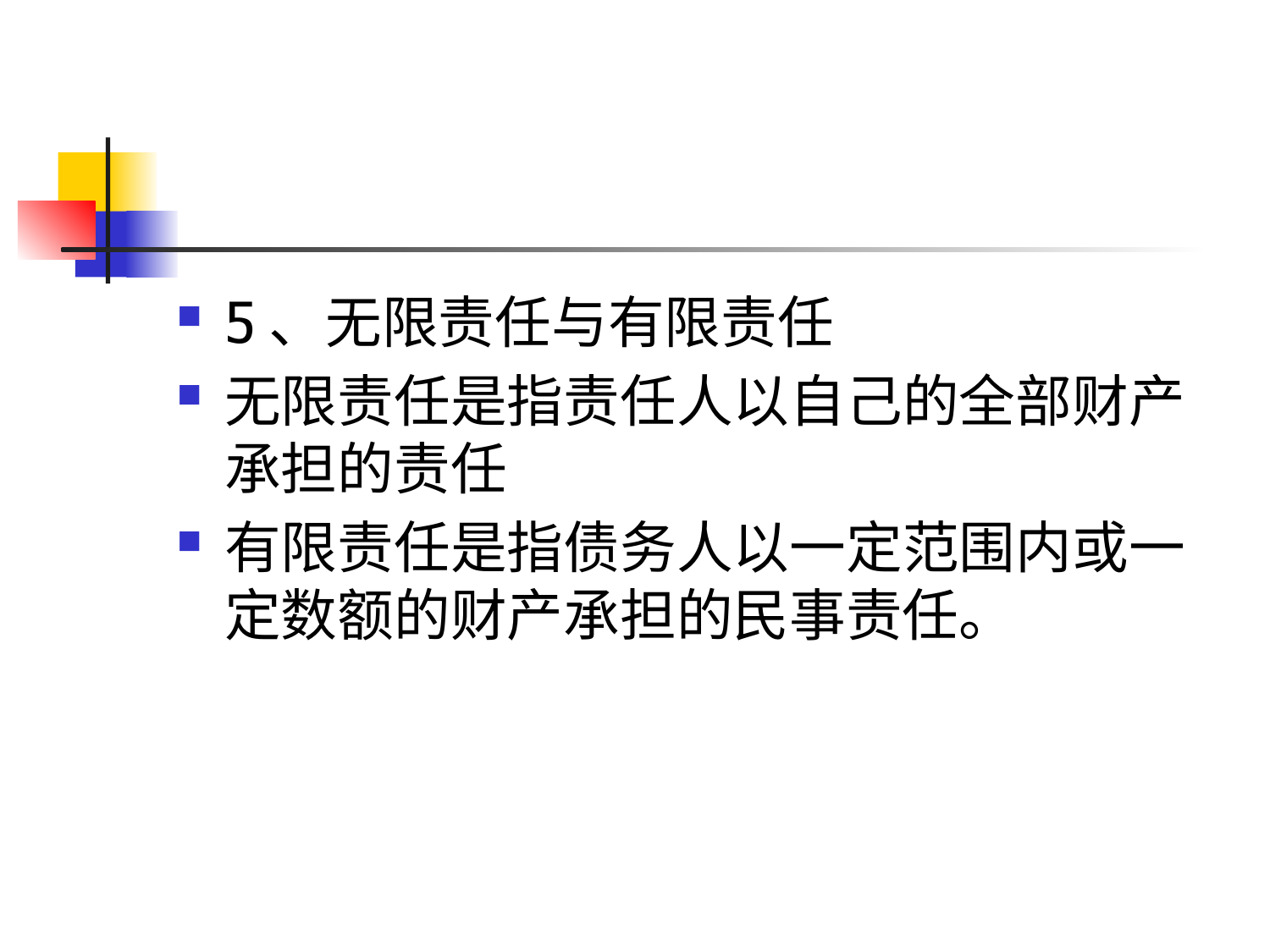

#
5、无限责任与有限责任
无限责任是指责任人以自己的全部财产承担的责任
有限责任是指债务人以一定范围内或一定数额的财产承担的民事责任。